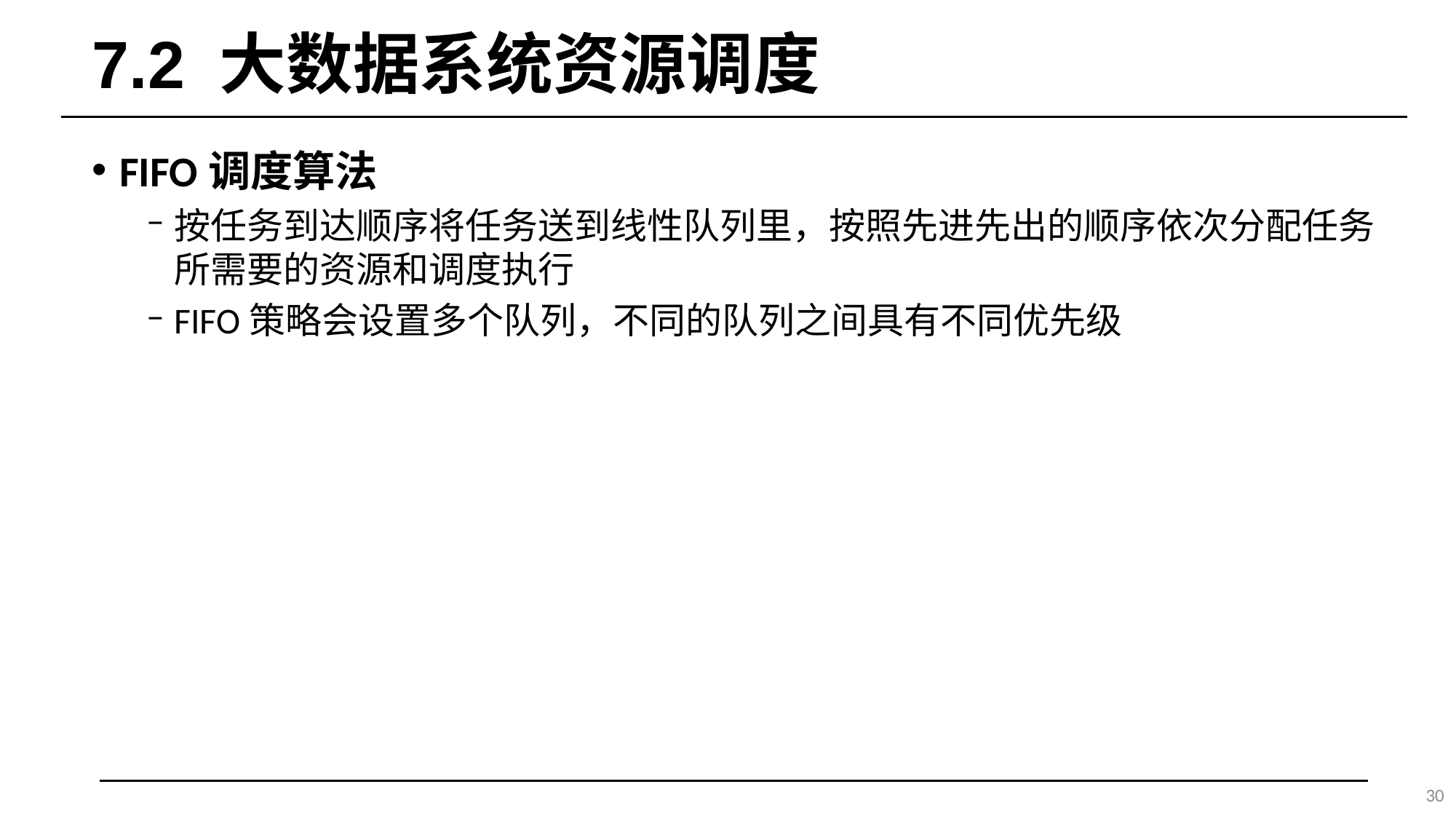

# 7.2 大数据系统资源调度
FIFO调度算法
按任务到达顺序将任务送到线性队列里，按照先进先出的顺序依次分配任务所需要的资源和调度执行
FIFO策略会设置多个队列，不同的队列之间具有不同优先级
30